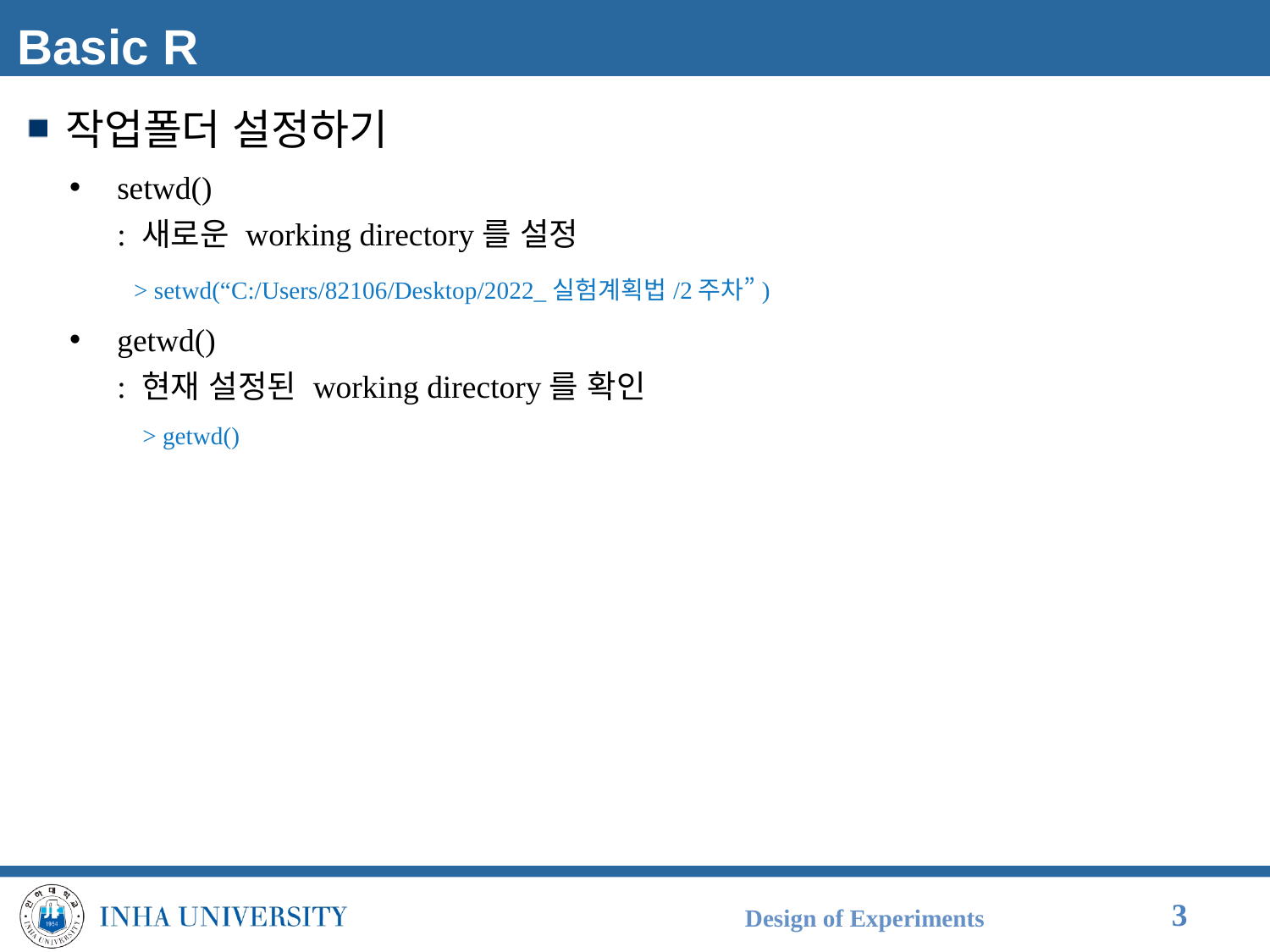

# Basic R
작업폴더 설정하기
setwd()
: 새로운 working directory를 설정
        > setwd(“C:/Users/82106/Desktop/2022_실험계획법/2주차”)
getwd()
: 현재 설정된 working directory를 확인
  > getwd()
Design of Experiments